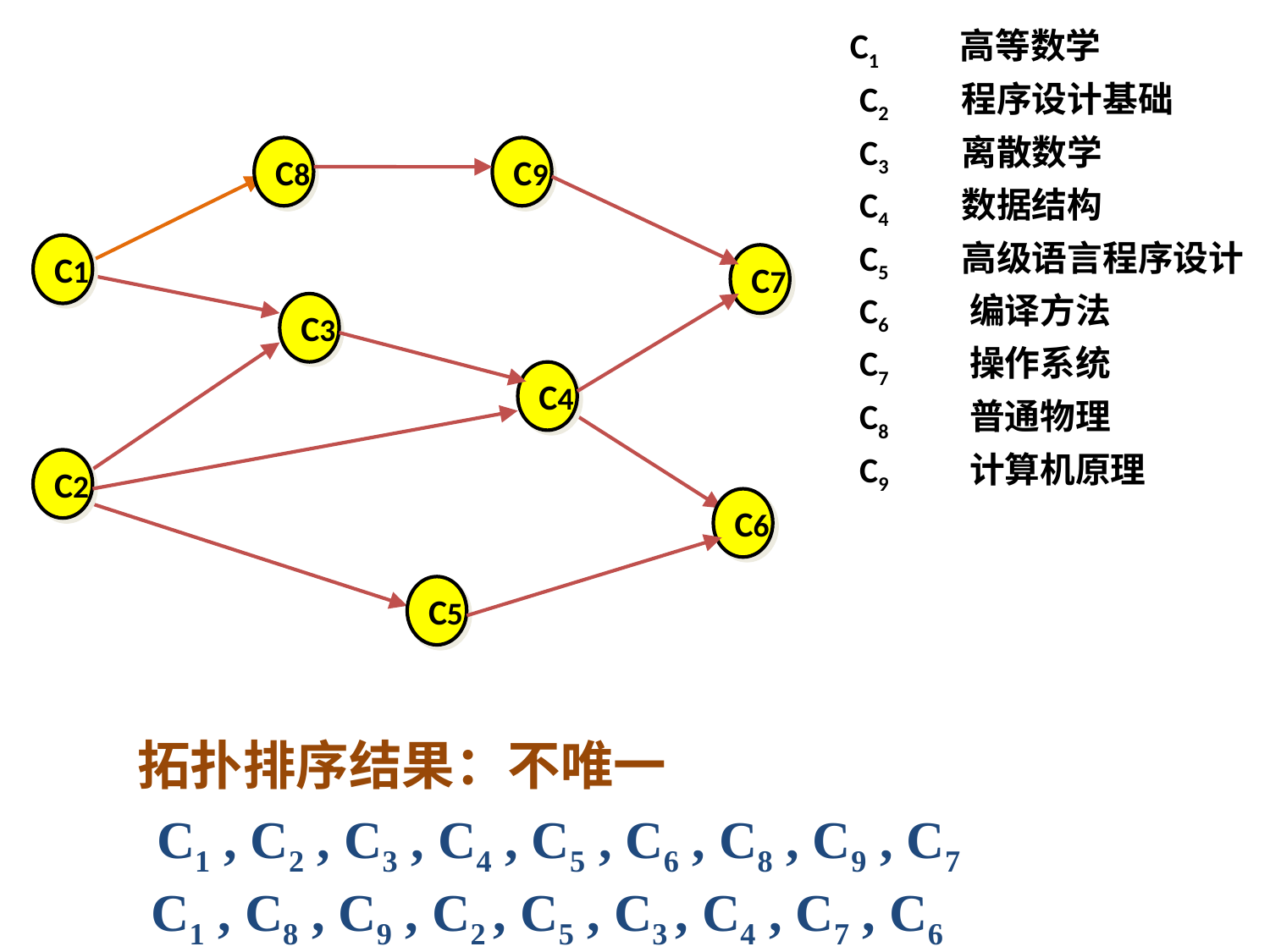

C1         高等数学
    C2        程序设计基础
    C3        离散数学
    C4        数据结构
    C5        高级语言程序设计
    C6         编译方法
    C7         操作系统
    C8         普通物理
    C9         计算机原理
C8
C9

C1
C7

C3

C4

C2
C6

C5
    拓扑排序结果：不唯一
      C1 , C2 , C3 , C4 , C5 , C6 , C8 , C9 , C7
  C1 , C8 , C9 , C2 , C5 , C3 , C4 , C7 , C6